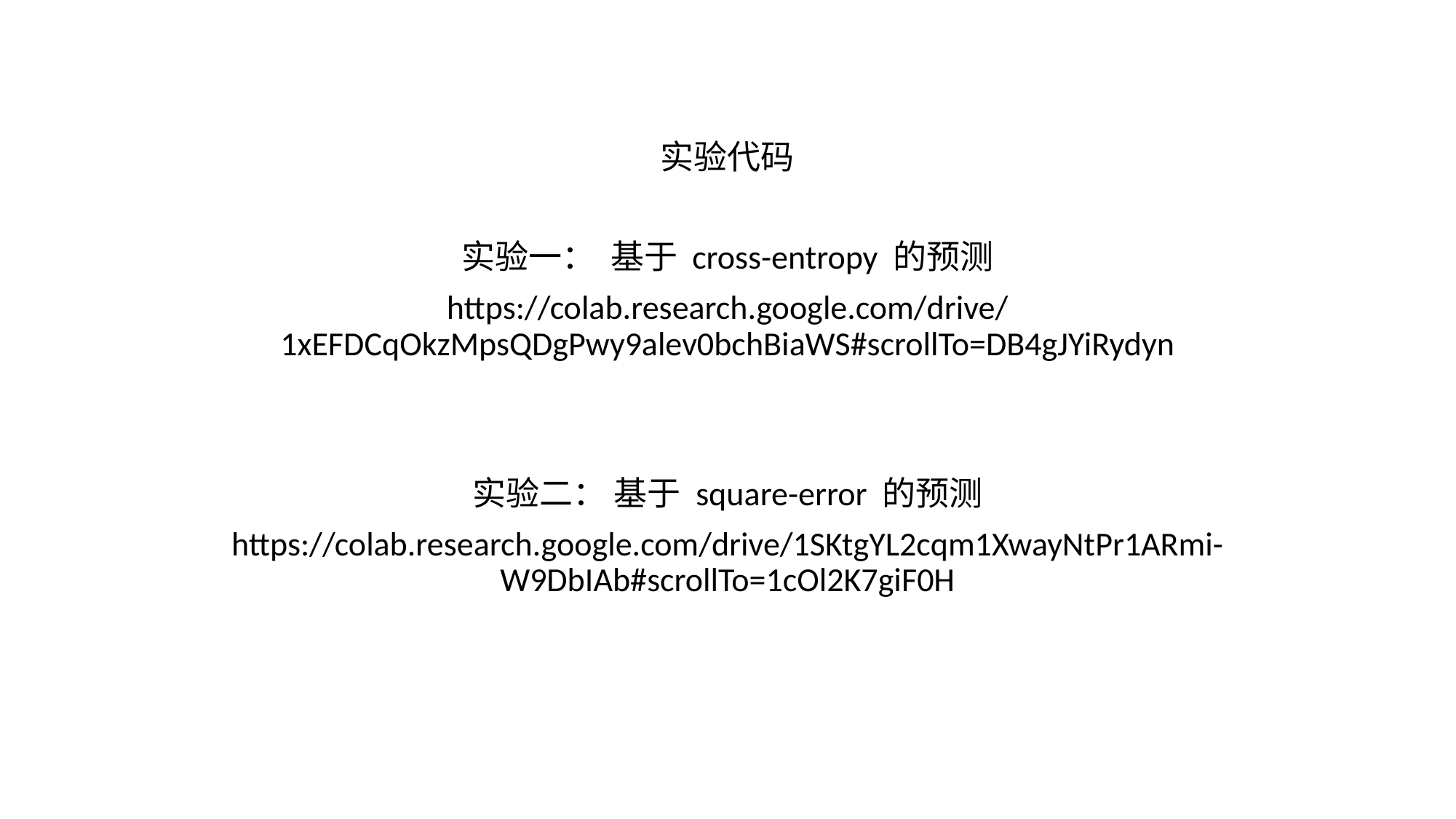

实验代码

实验一：  基于 cross-entropy 的预测
https://colab.research.google.com/drive/1xEFDCqOkzMpsQDgPwy9alev0bchBiaWS#scrollTo=DB4gJYiRydyn

实验二： 基于 square-error 的预测
https://colab.research.google.com/drive/1SKtgYL2cqm1XwayNtPr1ARmi-W9DbIAb#scrollTo=1cOl2K7giF0H